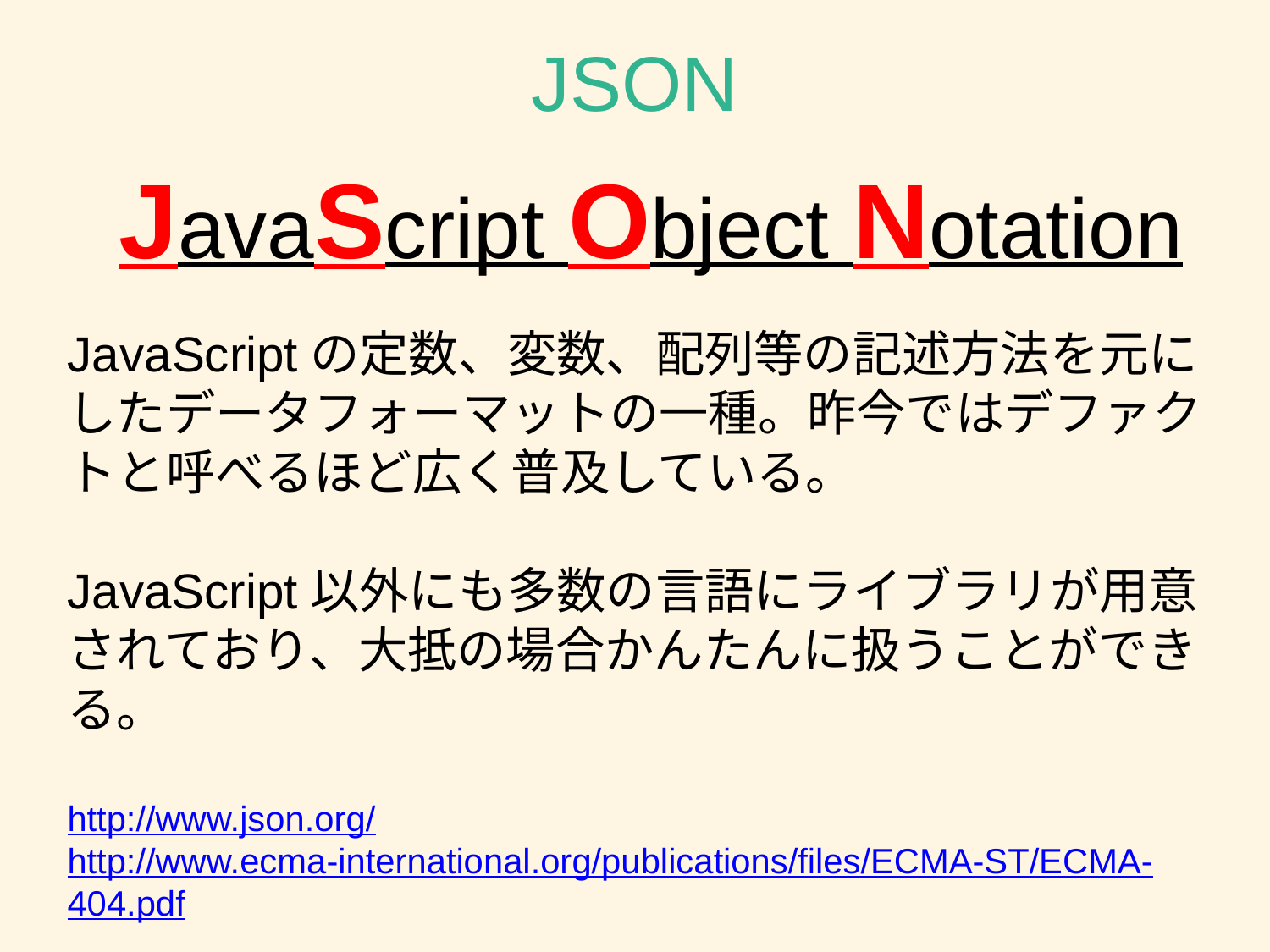

# JSON
JavaScript Object Notation
JavaScriptの定数、変数、配列等の記述方法を元にしたデータフォーマットの一種。昨今ではデファクトと呼べるほど広く普及している。

JavaScript以外にも多数の言語にライブラリが用意されており、大抵の場合かんたんに扱うことができる。

http://www.json.org/
http://www.ecma-international.org/publications/files/ECMA-ST/ECMA-404.pdf